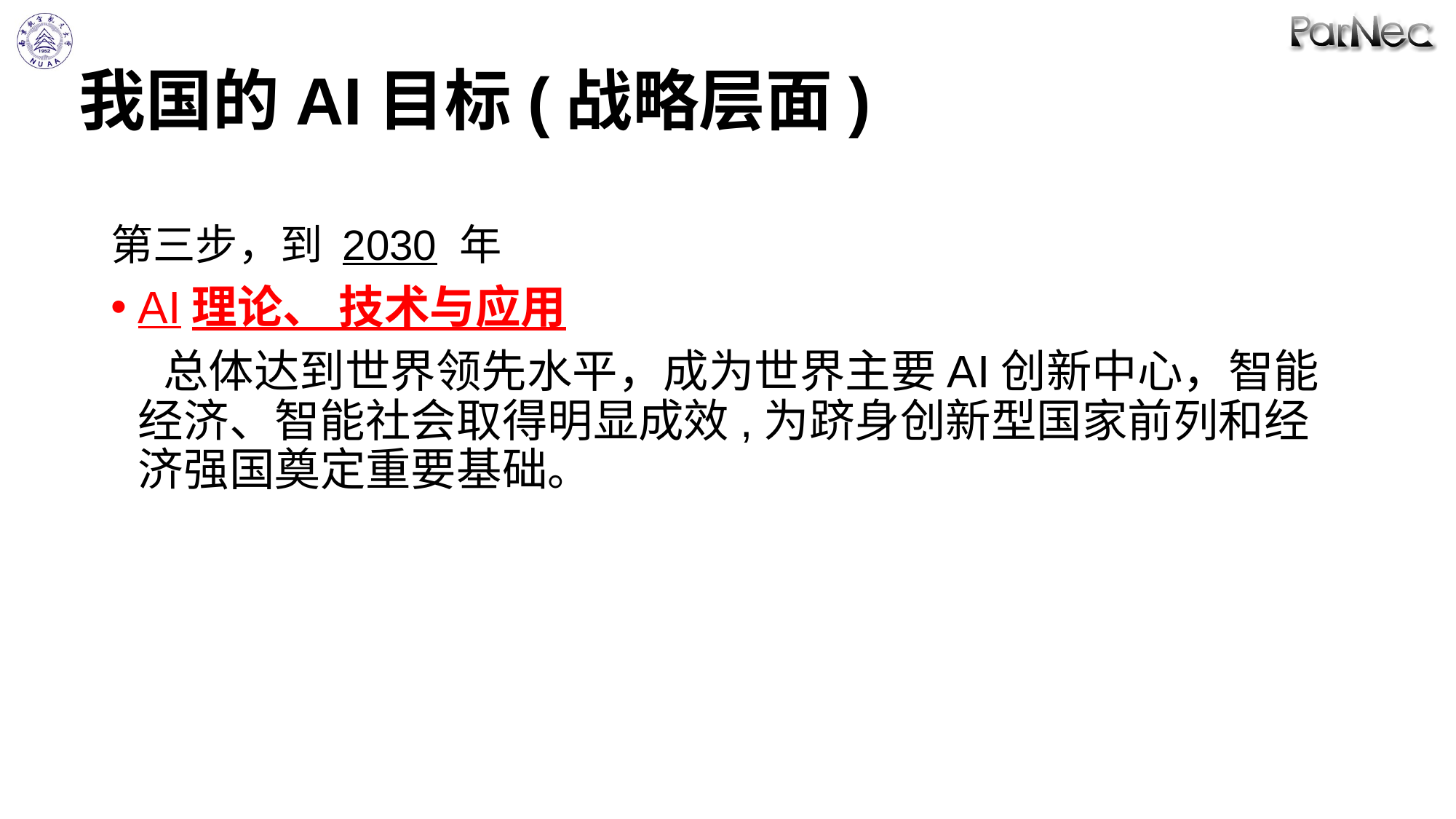

# 我国的AI目标(战略层面)
第三步，到 2030 年
AI理论、 技术与应用
    总体达到世界领先水平，成为世界主要AI创新中心，智能经济、智能社会取得明显成效,为跻身创新型国家前列和经济强国奠定重要基础。